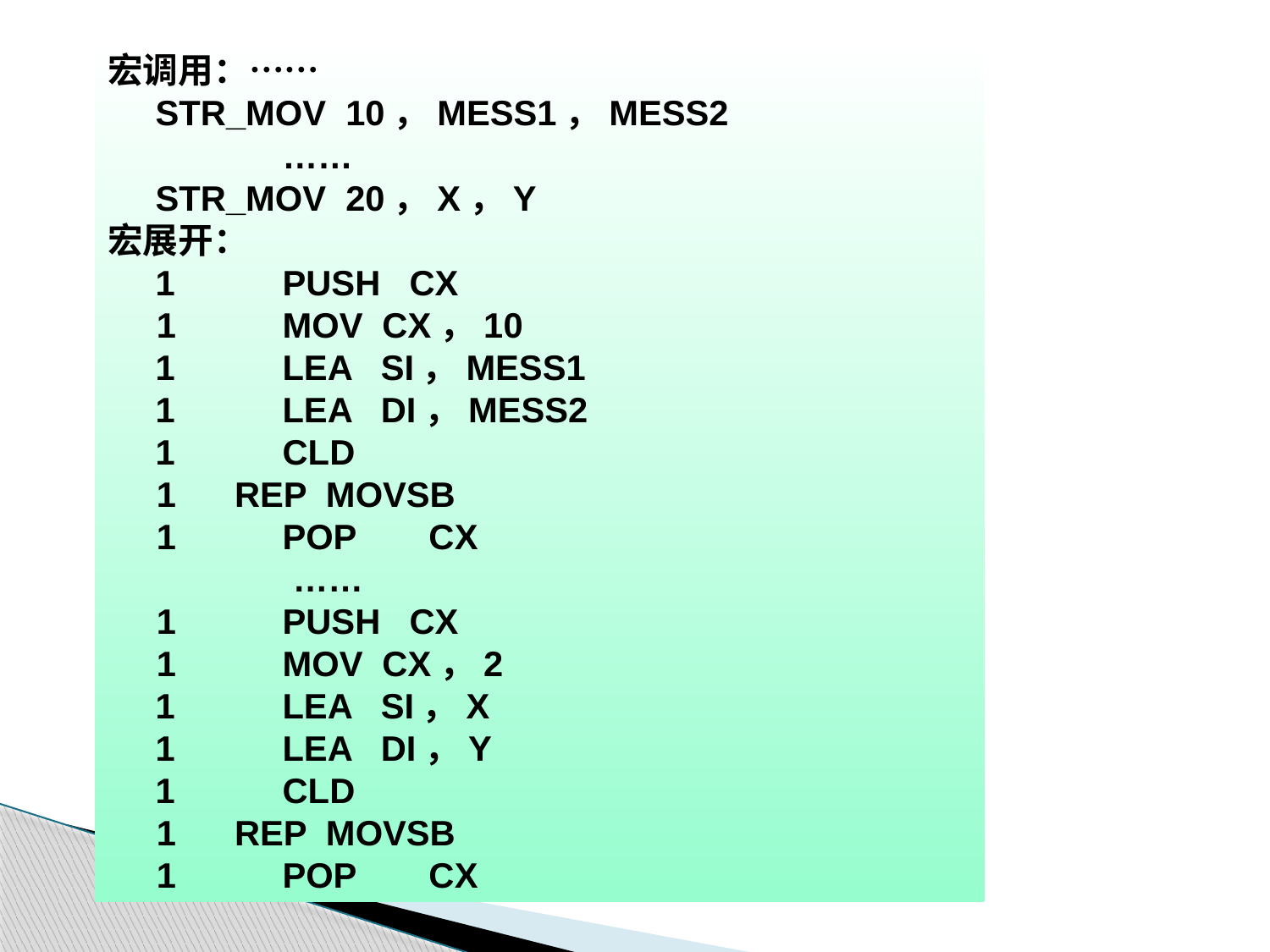

宏调用：……
	STR_MOV  10，MESS1，MESS2
		……
	STR_MOV  20，X，Y
宏展开：
	1	PUSH	CX
     1	MOV  CX，10
	1	LEA   SI，MESS1
	1	LEA   DI，MESS2
	1	CLD
     1      REP  MOVSB
     1	POP	  CX
                   ……
     1	PUSH	CX
     1	MOV  CX，2
	1	LEA   SI，X
	1	LEA   DI，Y
	1	CLD
     1      REP  MOVSB
     1	POP	  CX